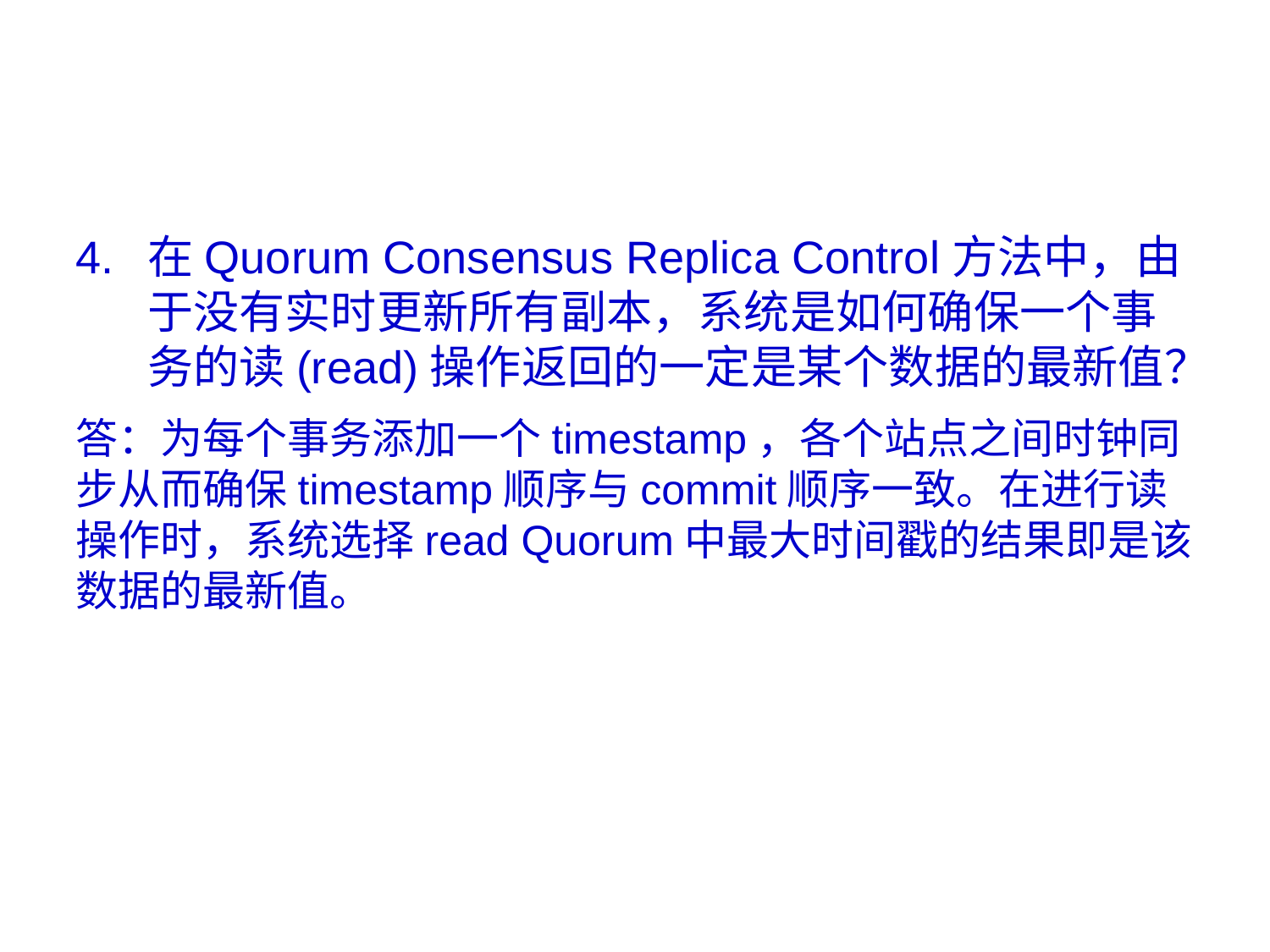

#
在Quorum Consensus Replica Control方法中，由于没有实时更新所有副本，系统是如何确保一个事务的读(read)操作返回的一定是某个数据的最新值？
答：为每个事务添加一个timestamp，各个站点之间时钟同步从而确保timestamp顺序与commit顺序一致。在进行读操作时，系统选择read Quorum中最大时间戳的结果即是该数据的最新值。